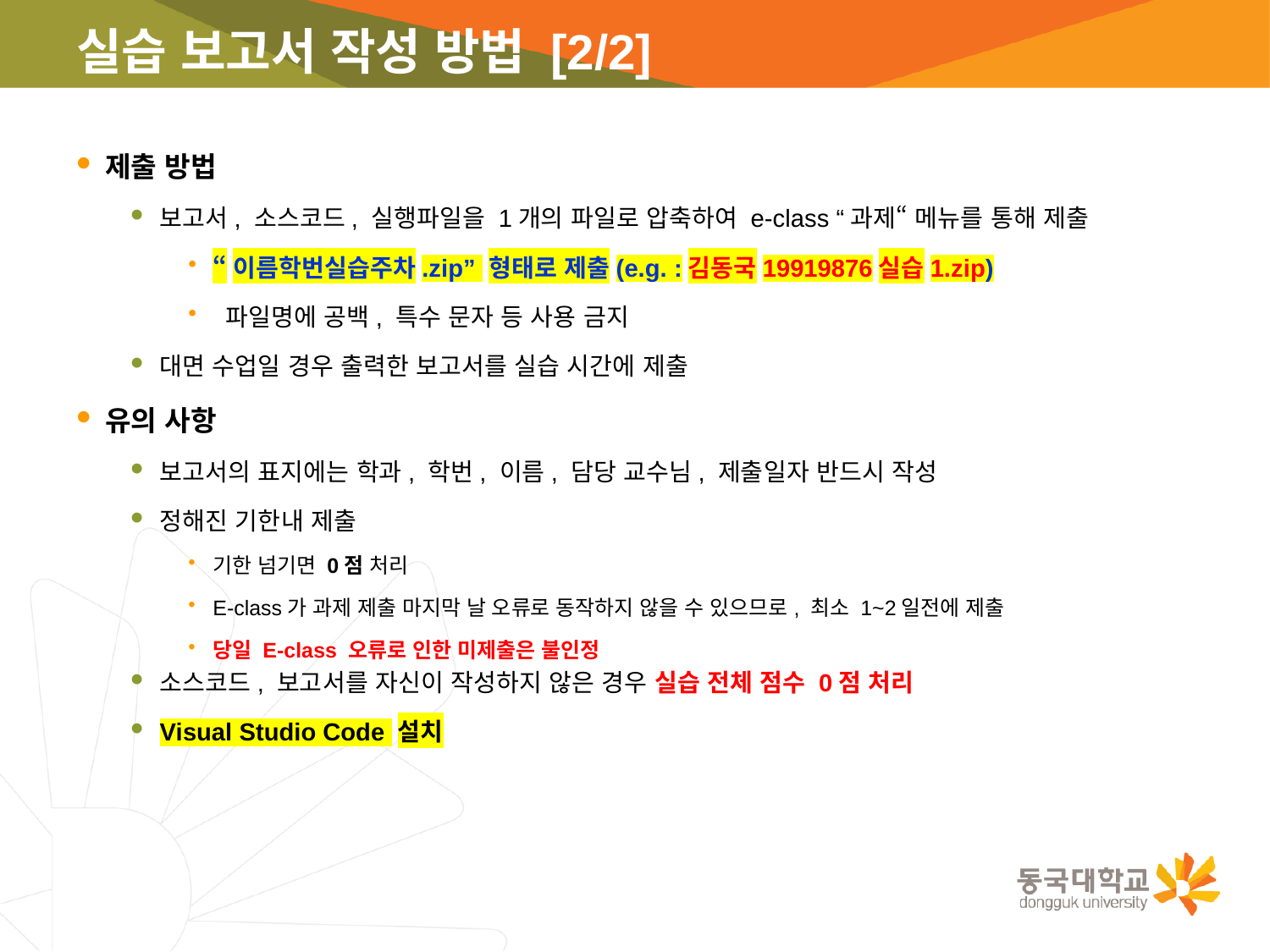

# 실습 보고서 작성 방법 [2/2]
제출 방법
보고서, 소스코드, 실행파일을 1개의 파일로 압축하여 e-class “과제“ 메뉴를 통해 제출
“이름학번실습주차.zip” 형태로 제출(e.g. :김동국19919876실습1.zip)
 파일명에 공백, 특수 문자 등 사용 금지
대면 수업일 경우 출력한 보고서를 실습 시간에 제출
유의 사항
보고서의 표지에는 학과, 학번, 이름, 담당 교수님, 제출일자 반드시 작성
정해진 기한내 제출
기한 넘기면 0점 처리
E-class가 과제 제출 마지막 날 오류로 동작하지 않을 수 있으므로, 최소 1~2일전에 제출
당일 E-class 오류로 인한 미제출은 불인정
소스코드, 보고서를 자신이 작성하지 않은 경우 실습 전체 점수 0점 처리
Visual Studio Code 설치